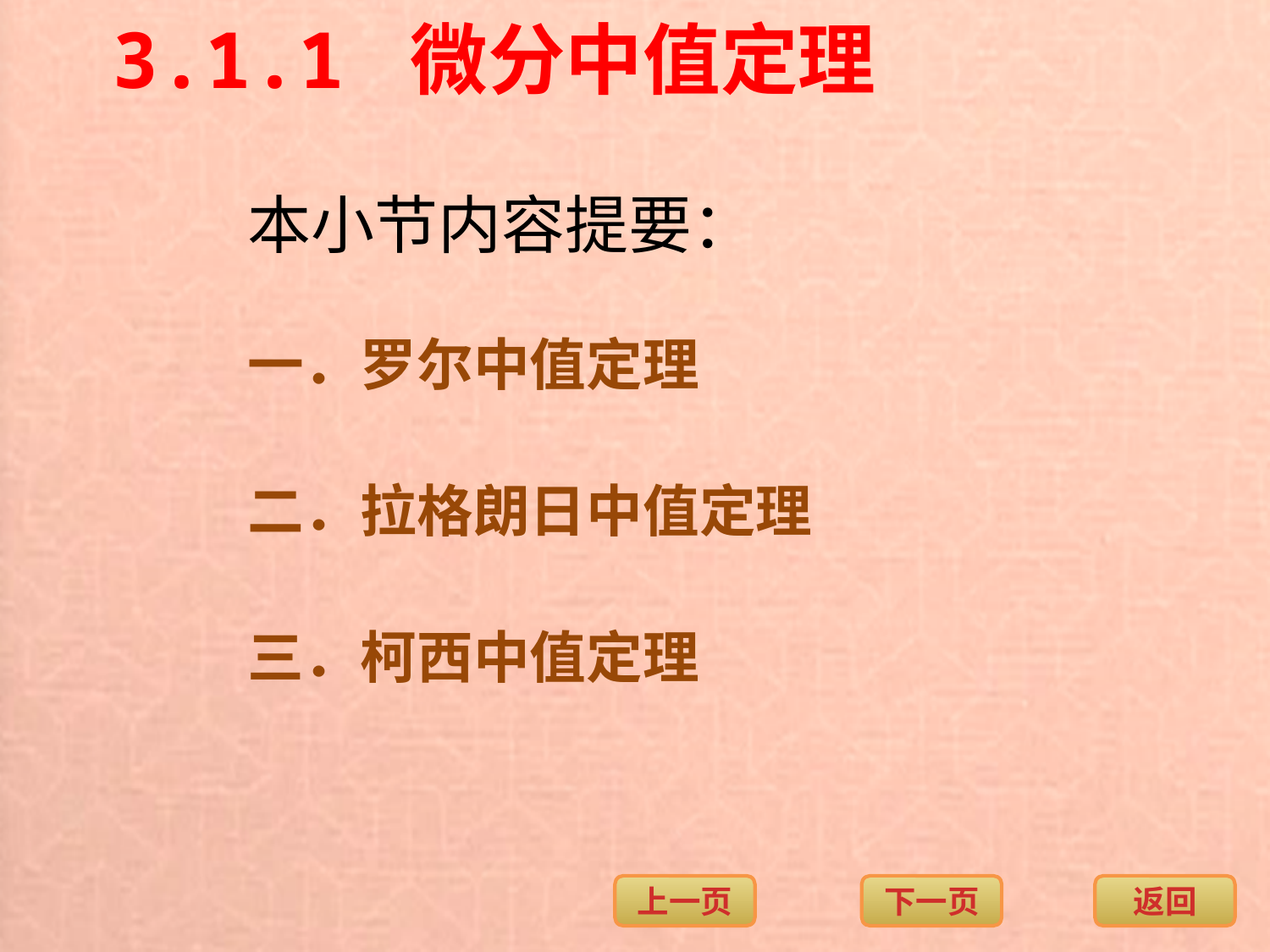

3.1.1 微分中值定理
本小节内容提要：
一．罗尔中值定理
二．拉格朗日中值定理
三．柯西中值定理